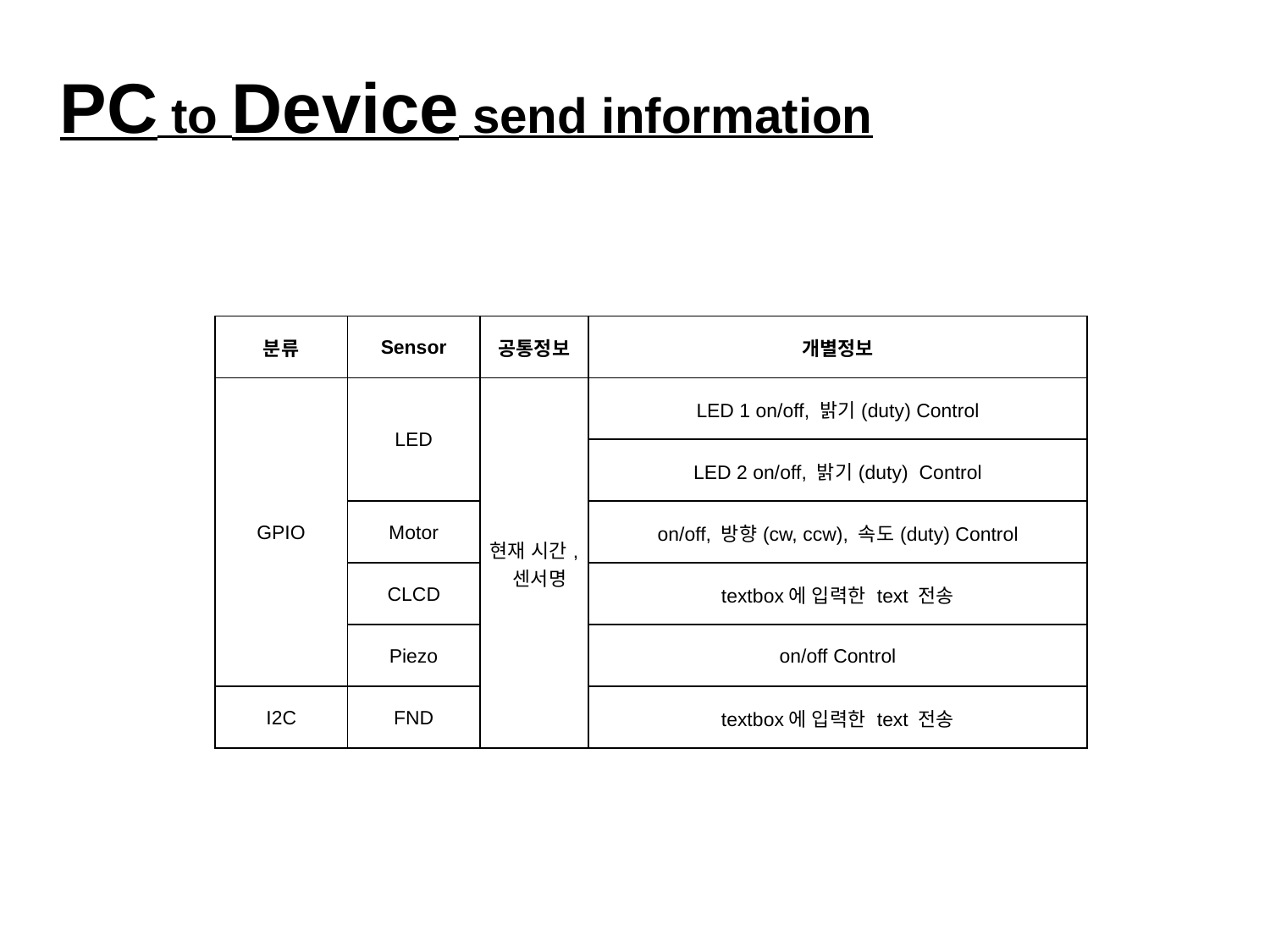

PC to Device send information
| 분류 | Sensor | 공통정보 | 개별정보 |
| --- | --- | --- | --- |
| GPIO | LED | 현재 시간, 센서명 | LED 1 on/off, 밝기(duty) Control |
|  |  |  | LED 2 on/off, 밝기(duty) Control |
|  | Motor |  | on/off, 방향(cw, ccw), 속도(duty) Control |
|  | CLCD |  | textbox에 입력한 text 전송 |
|  | Piezo |  | on/off Control |
| I2C | FND |  | textbox에 입력한 text 전송 |